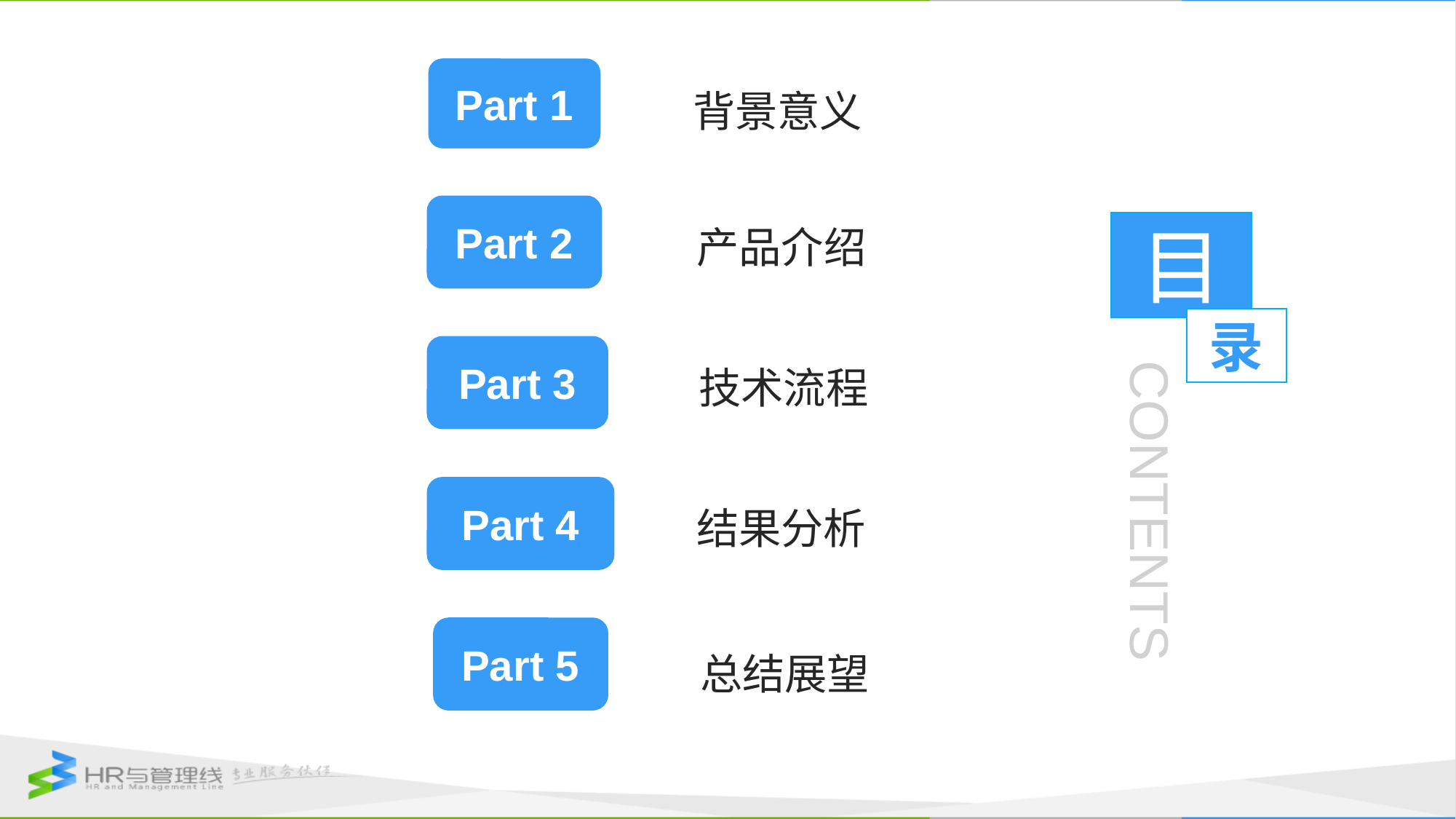

背景意义
Part 1
产品介绍
Part 2
目
录
技术流程
Part 3
CONTENTS
结果分析
Part 4
Part 5
总结展望
04